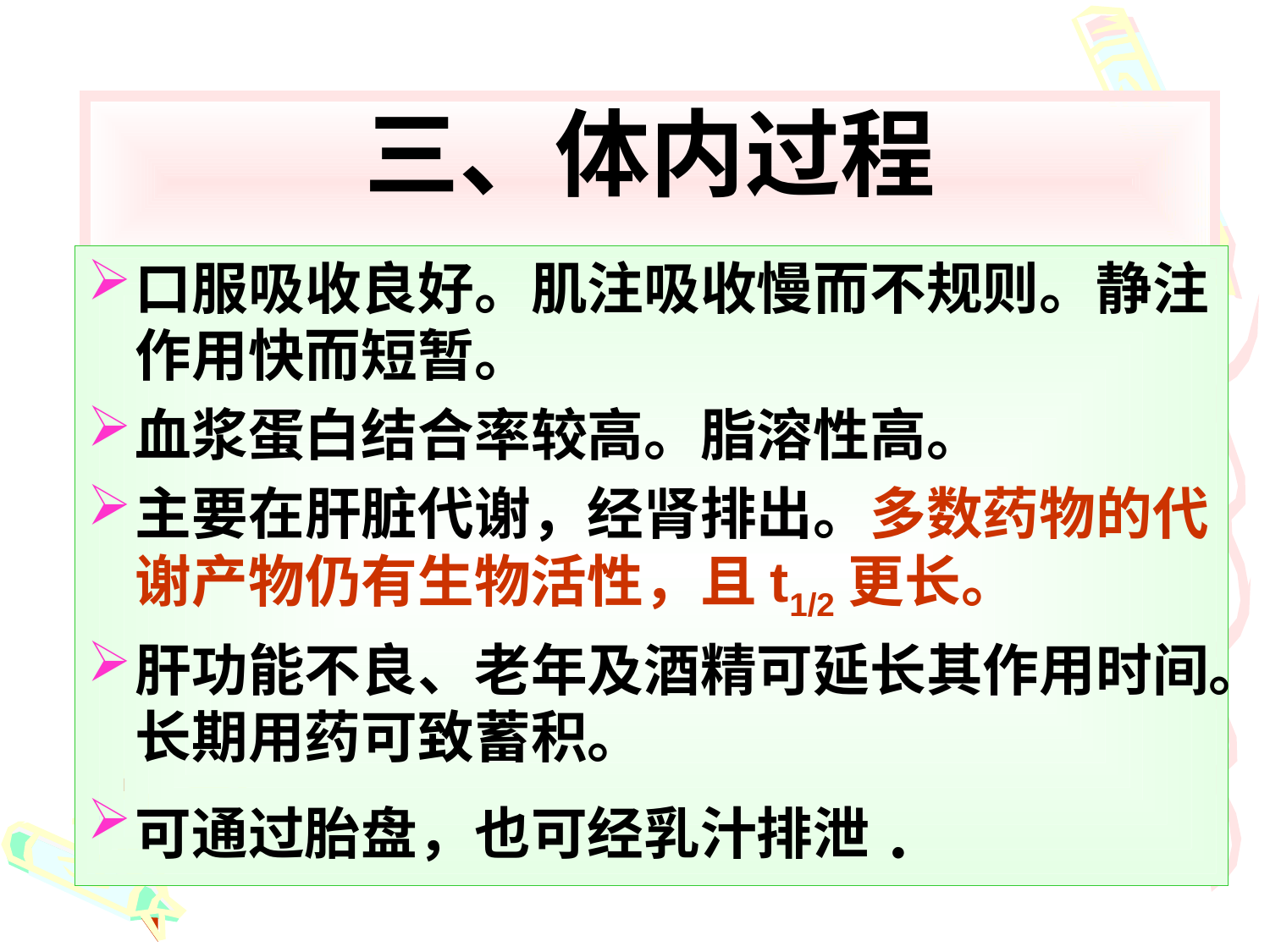

# 三、体内过程
口服吸收良好。肌注吸收慢而不规则。静注作用快而短暂。
血浆蛋白结合率较高。脂溶性高。
主要在肝脏代谢，经肾排出。多数药物的代谢产物仍有生物活性，且t1/2更长。
肝功能不良、老年及酒精可延长其作用时间。长期用药可致蓄积。
可通过胎盘，也可经乳汁排泄.